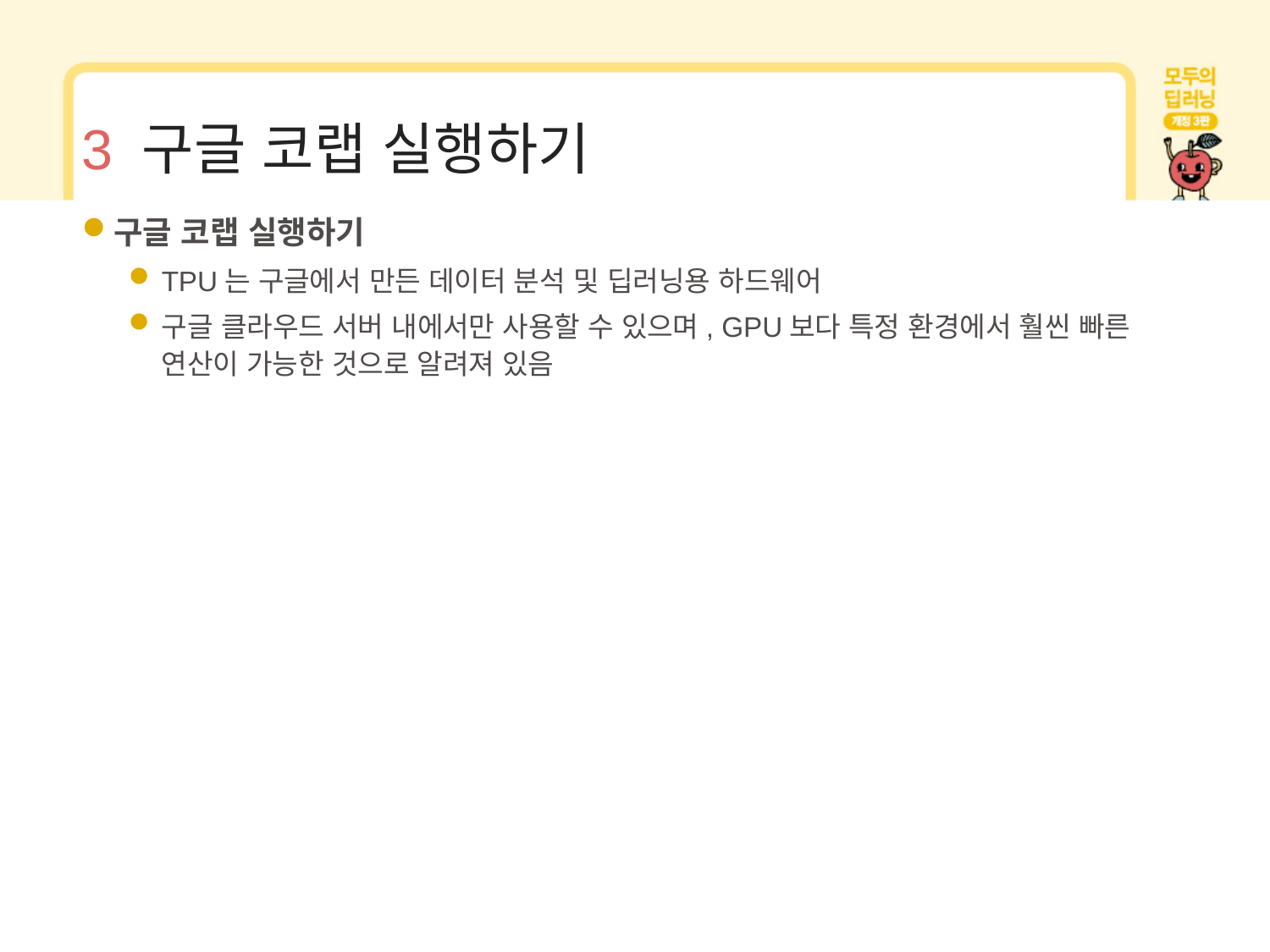

# 3 구글 코랩 실행하기
구글 코랩 실행하기
TPU는 구글에서 만든 데이터 분석 및 딥러닝용 하드웨어
구글 클라우드 서버 내에서만 사용할 수 있으며, GPU보다 특정 환경에서 훨씬 빠른 연산이 가능한 것으로 알려져 있음